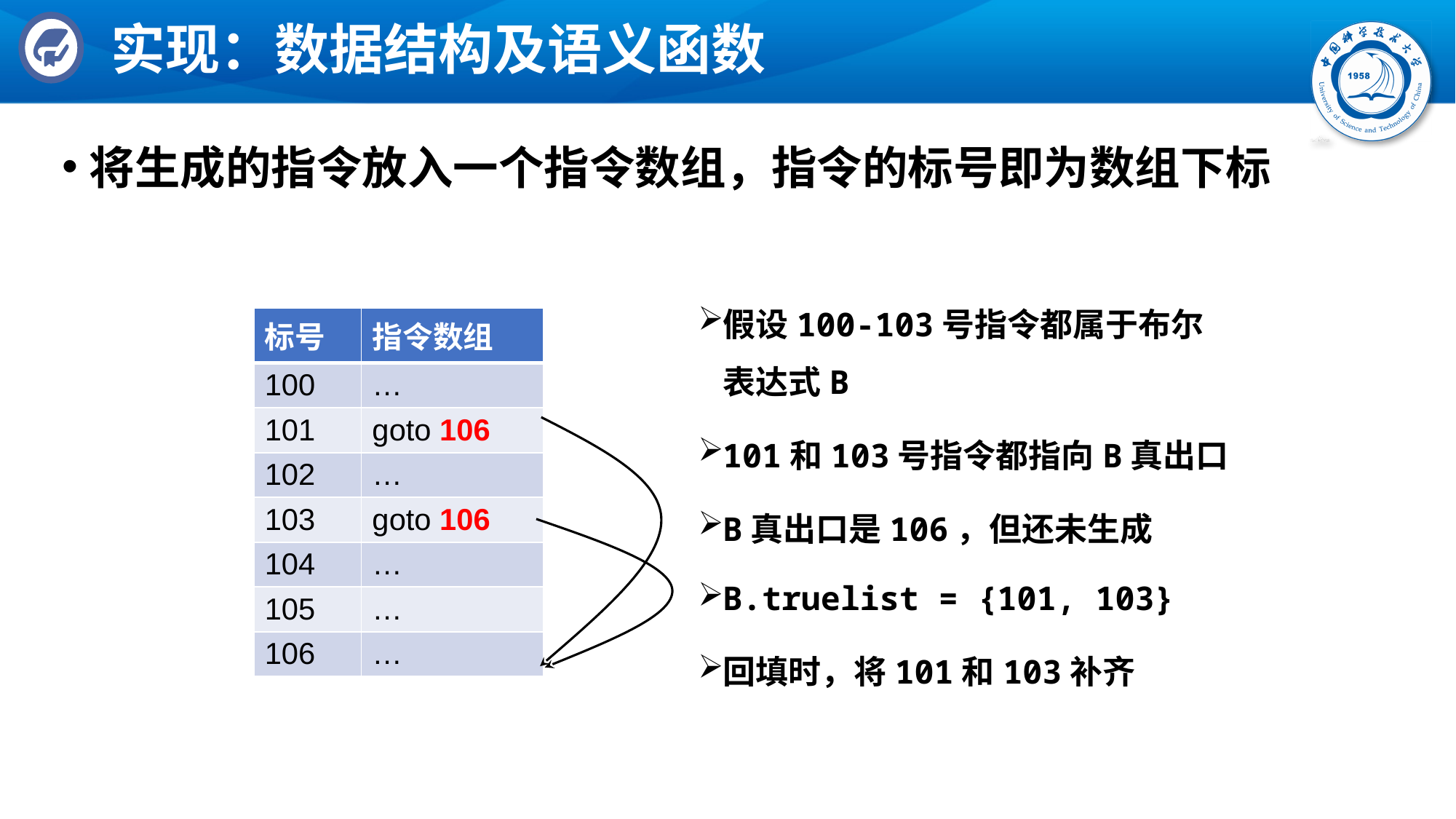

# 实现：数据结构及语义函数
将生成的指令放入一个指令数组，指令的标号即为数组下标
假设100-103号指令都属于布尔表达式B
101和103号指令都指向B真出口
B真出口是106，但还未生成
B.truelist = {101, 103}
回填时，将101和103补齐
| 标号 | 指令数组 |
| --- | --- |
| 100 | … |
| 101 | goto 106 |
| 102 | … |
| 103 | goto 106 |
| 104 | … |
| 105 | … |
| 106 | … |